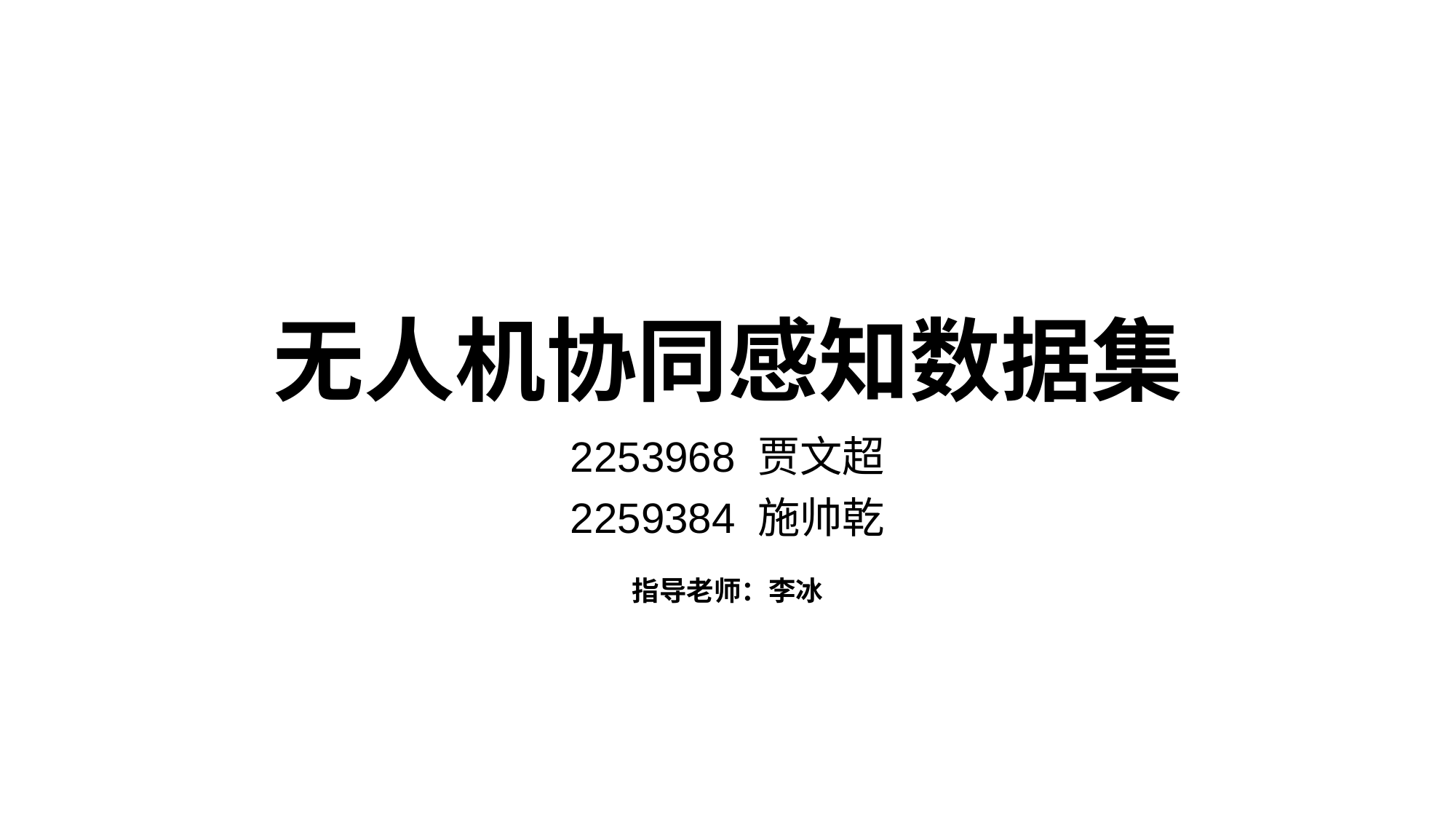

# 无人机协同感知数据集
2253968 贾文超
2259384 施帅乾

指导老师：李冰